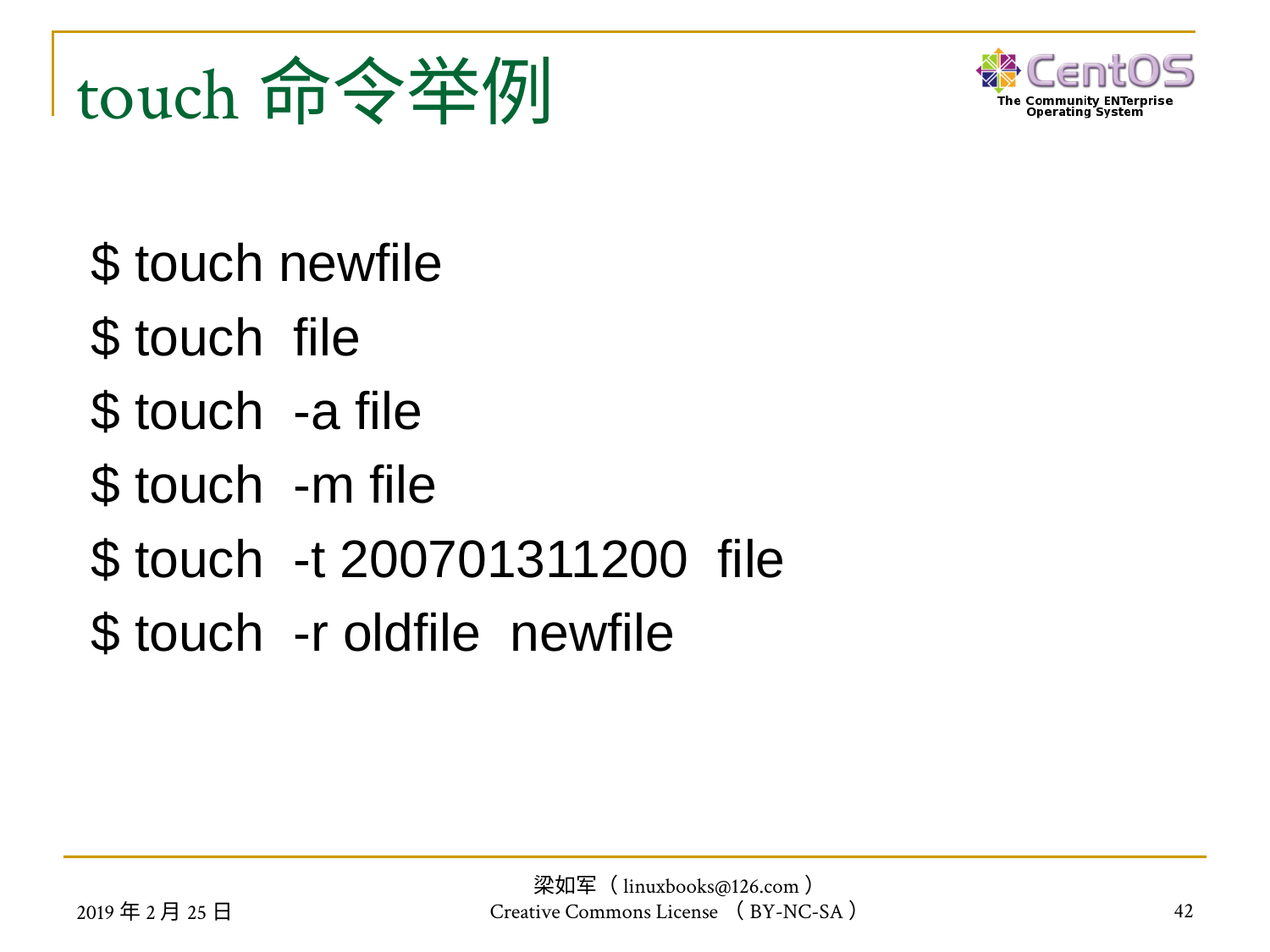

# touch命令举例
 $ touch newfile
 $ touch  file
 $ touch  -a file
 $ touch  -m file
 $ touch  -t 200701311200  file
 $ touch  -r oldfile  newfile
梁如军（linuxbooks@126.com）
Creative Commons License（BY-NC-SA）
2019年2月25日
42